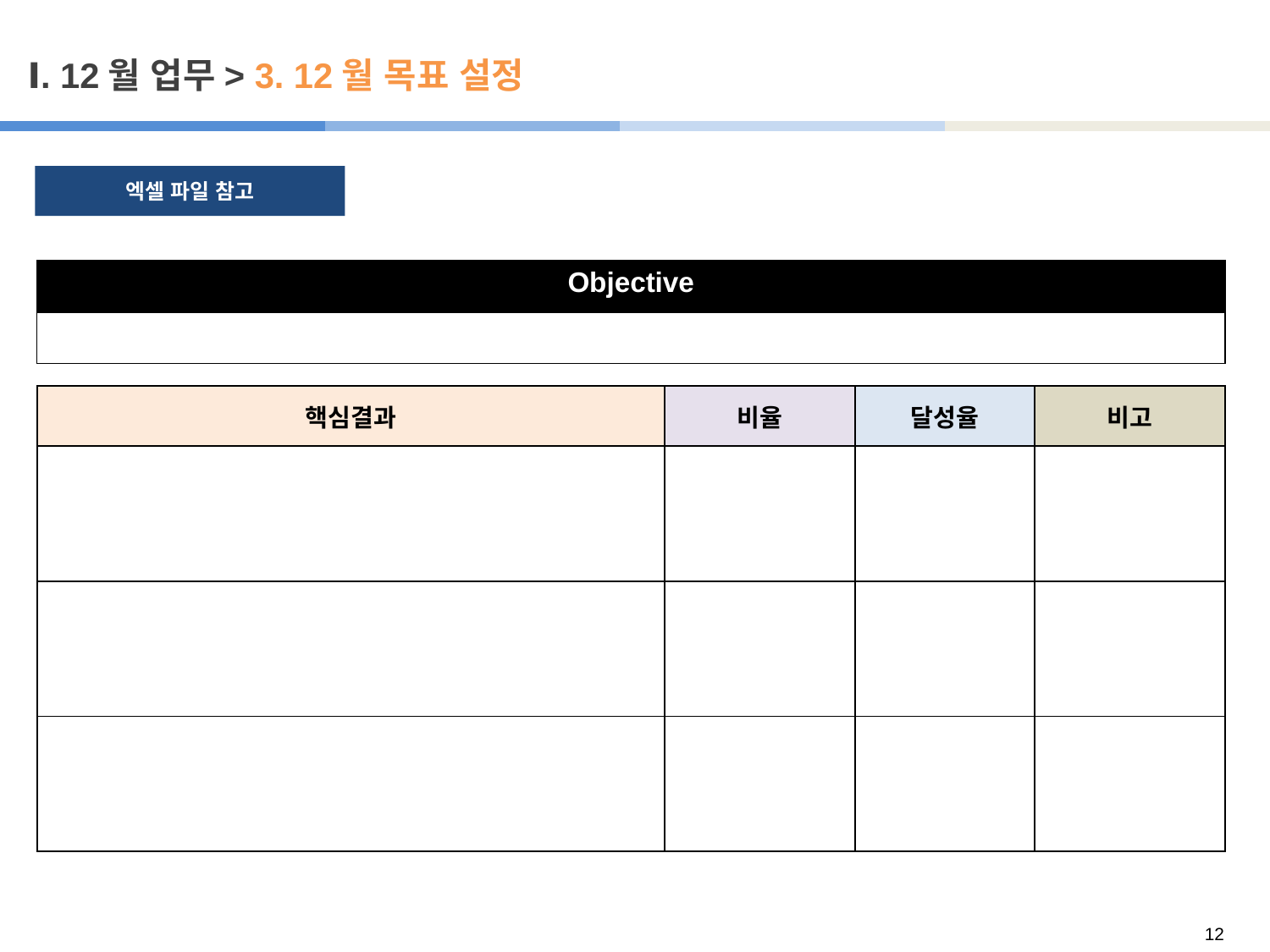

# Ⅰ. 12월 업무> 3. 12월 목표 설정
엑셀 파일 참고
| Objective |
| --- |
|  |
| 핵심결과 | 비율 | 달성율 | 비고 |
| --- | --- | --- | --- |
|  |  |  |  |
|  |  |  |  |
|  |  |  |  |
12